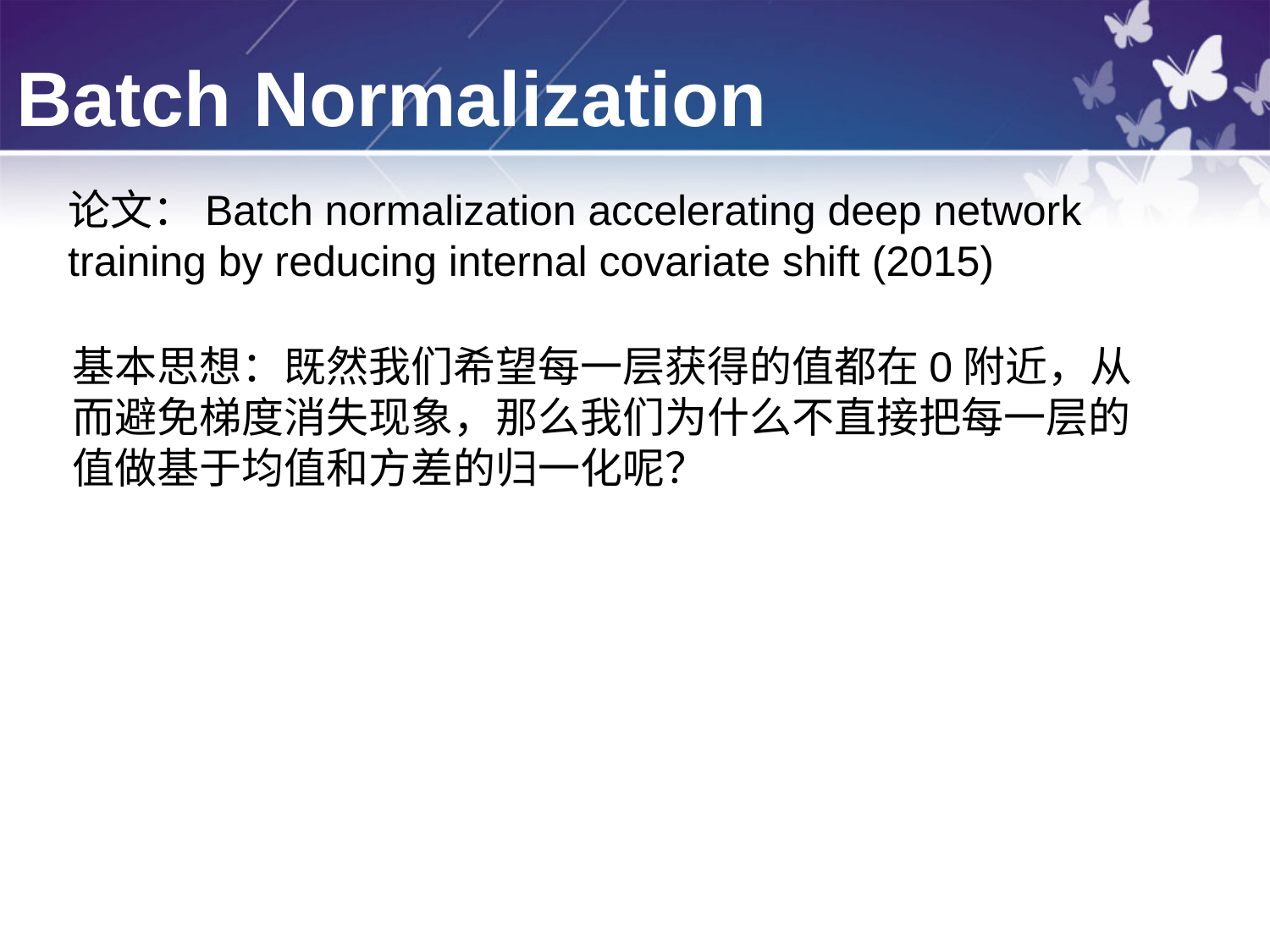

Batch Normalization
论文：Batch normalization accelerating deep network training by reducing internal covariate shift (2015)
基本思想：既然我们希望每一层获得的值都在0附近，从而避免梯度消失现象，那么我们为什么不直接把每一层的值做基于均值和方差的归一化呢？